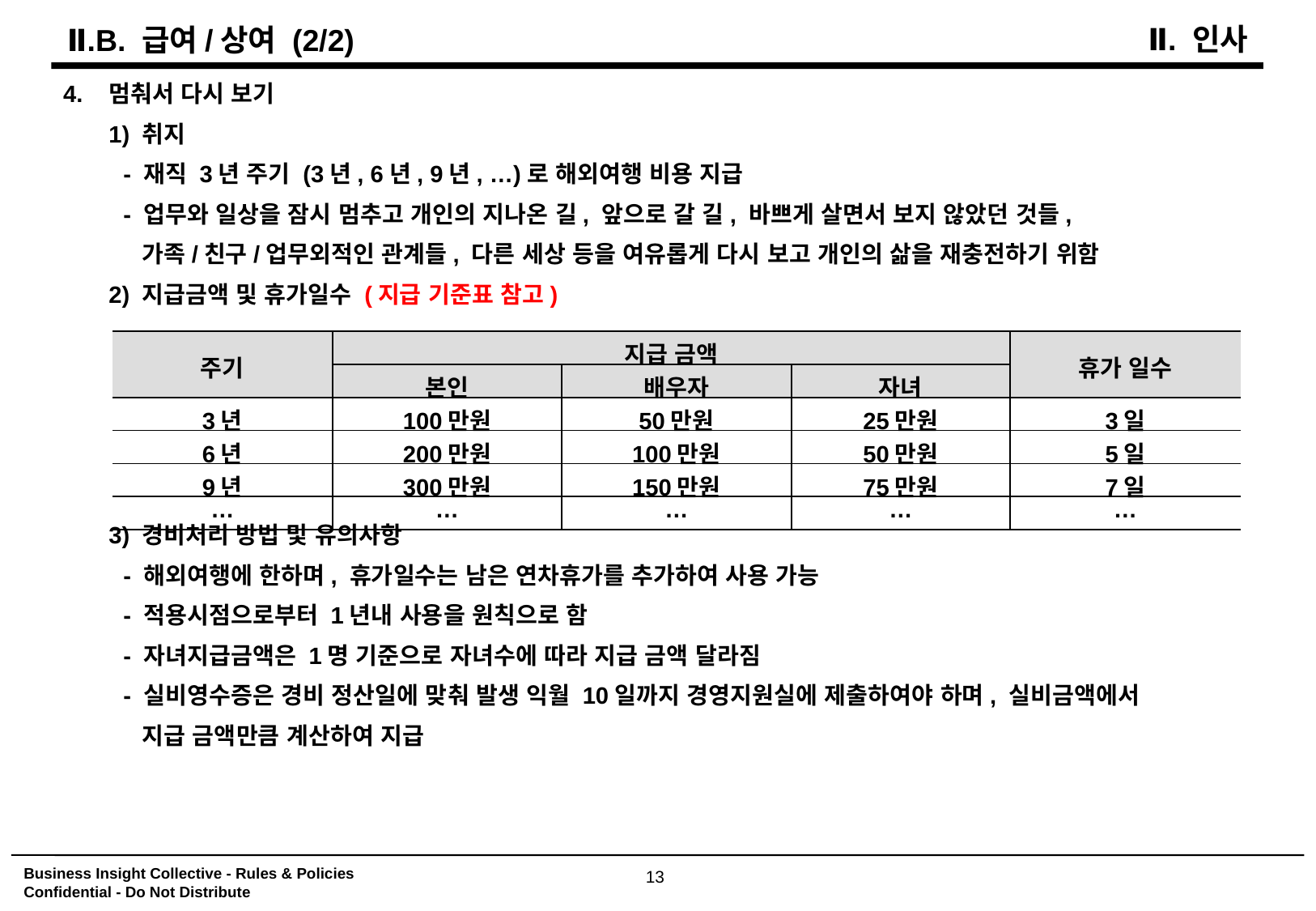

Ⅱ. 인사
Ⅱ.B. 급여/상여 (2/2)

4.   멈춰서 다시 보기
	1) 취지
         - 재직 3년 주기 (3년, 6년, 9년, …)로 해외여행 비용 지급
         - 업무와 일상을 잠시 멈추고 개인의 지나온 길, 앞으로 갈 길, 바쁘게 살면서 보지 않았던 것들,
           가족/친구/업무외적인 관계들, 다른 세상 등을 여유롭게 다시 보고 개인의 삶을 재충전하기 위함
	2) 지급금액 및 휴가일수 (지급 기준표 참고)

	3) 경비처리 방법 및 유의사항
         - 해외여행에 한하며, 휴가일수는 남은 연차휴가를 추가하여 사용 가능
         - 적용시점으로부터 1년내 사용을 원칙으로 함
         - 자녀지급금액은 1명 기준으로 자녀수에 따라 지급 금액 달라짐
         - 실비영수증은 경비 정산일에 맞춰 발생 익월 10일까지 경영지원실에 제출하여야 하며, 실비금액에서
           지급 금액만큼 계산하여 지급
| 주기 | 지급 금액 |  |  | 휴가 일수 |
| --- | --- | --- | --- | --- |
|  | 본인 | 배우자 | 자녀 |  |
| 3년 | 100만원 | 50만원 | 25만원 | 3일 |
| 6년 | 200만원 | 100만원 | 50만원 | 5일 |
| 9년 | 300만원 | 150만원 | 75만원 | 7일 |
| … | … | … | … | … |